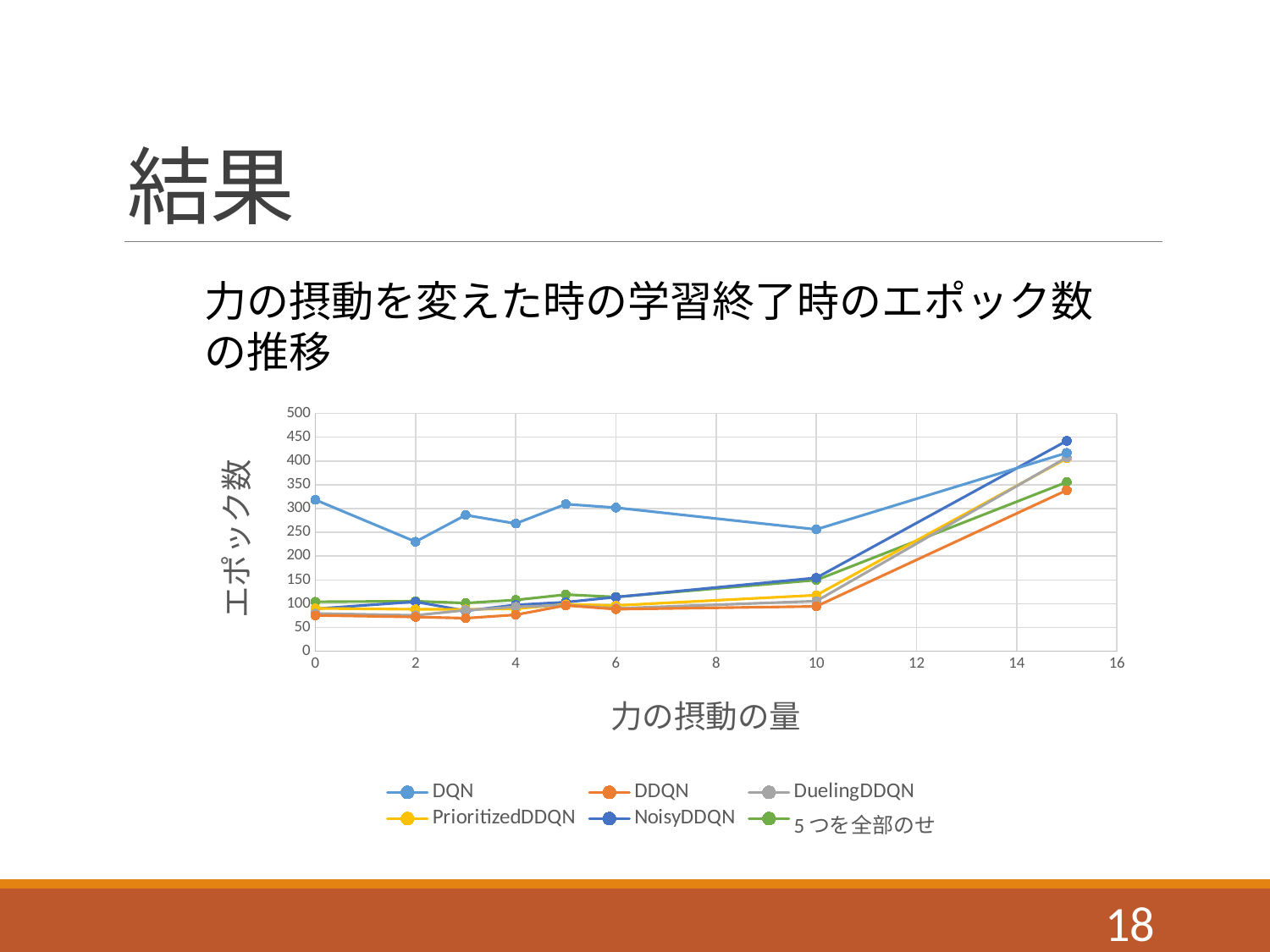

# 結果
力の摂動を変えた時の学習終了時のエポック数の推移

### Chart

| Category | DQN | DDQN | DuelingDDQN | PrioritizedDDQN | NoisyDDQN | 5つを全部のせ |
|---|---|---|---|---|---|---|
18